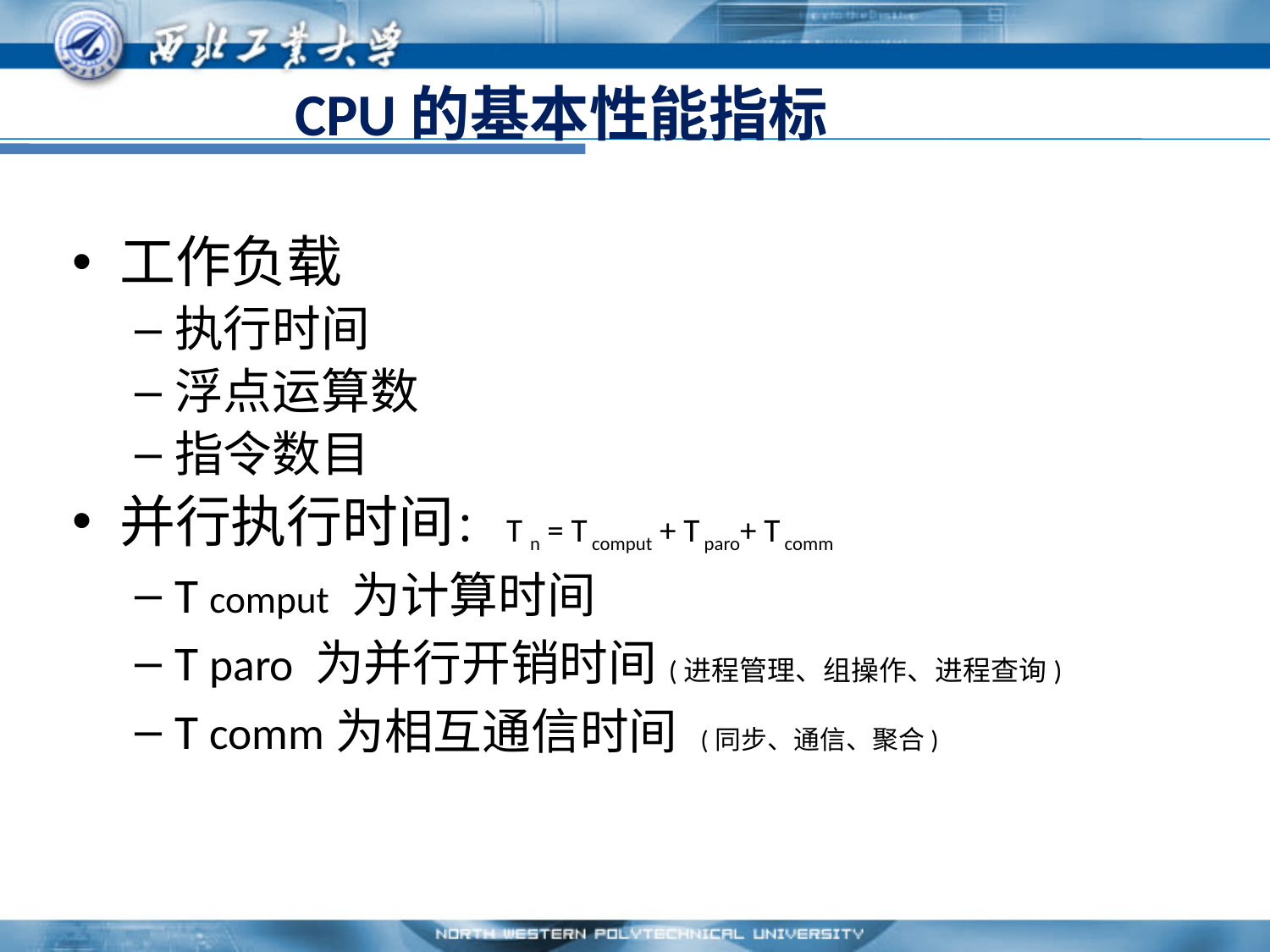

# CPU的基本性能指标
工作负载
执行时间
浮点运算数
指令数目
并行执行时间：T n = T comput + T paro+ T comm
T comput 为计算时间
T paro 为并行开销时间(进程管理、组操作、进程查询)
T comm为相互通信时间 (同步、通信、聚合)